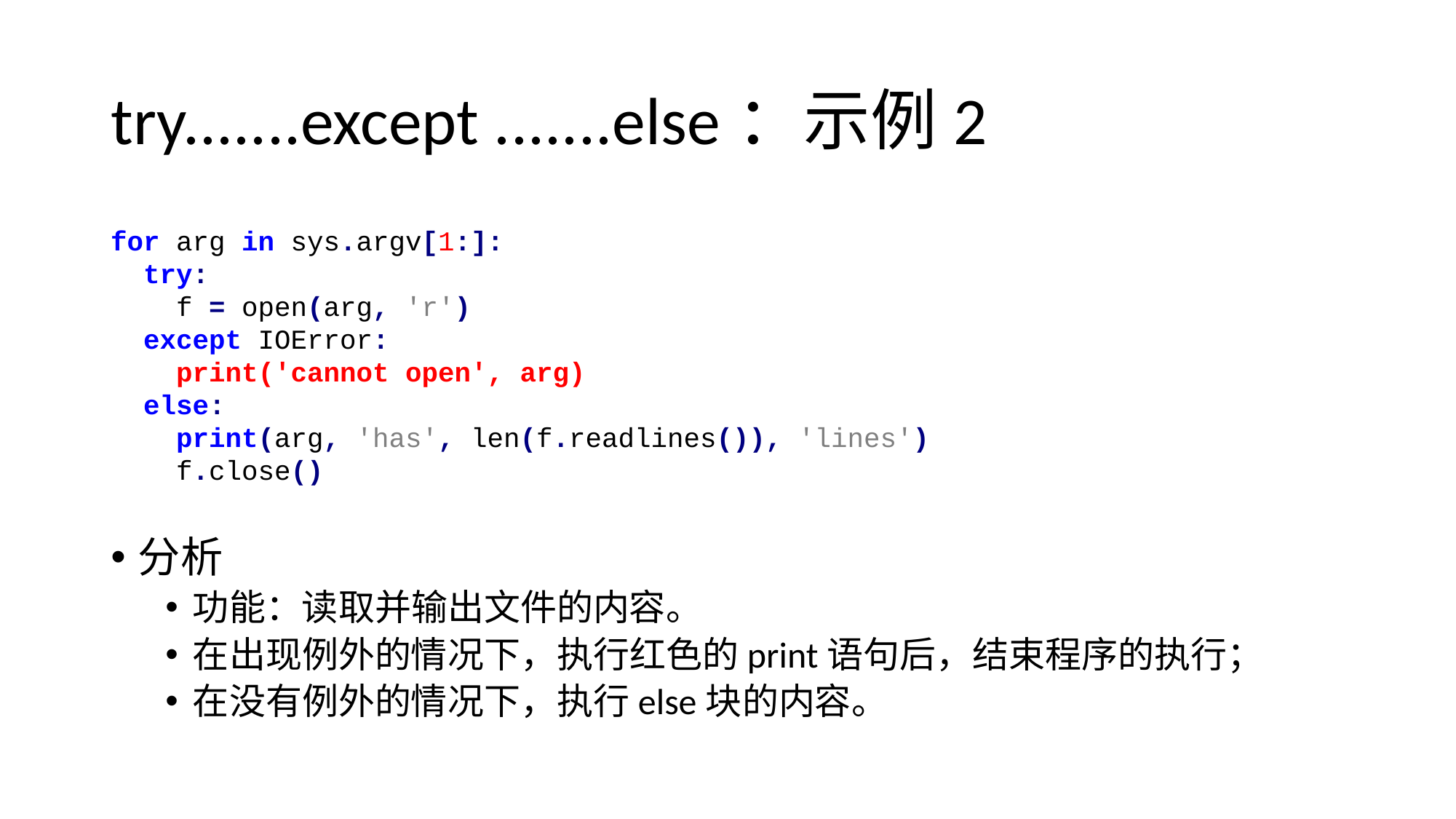

# try.......except .......else：示例2
for arg in sys.argv[1:]:
  try:
    f = open(arg, 'r')
  except IOError:
    print('cannot open', arg)
  else:
    print(arg, 'has', len(f.readlines()), 'lines')
    f.close()

分析
功能：读取并输出文件的内容。
在出现例外的情况下，执行红色的print语句后，结束程序的执行；
在没有例外的情况下，执行else块的内容。